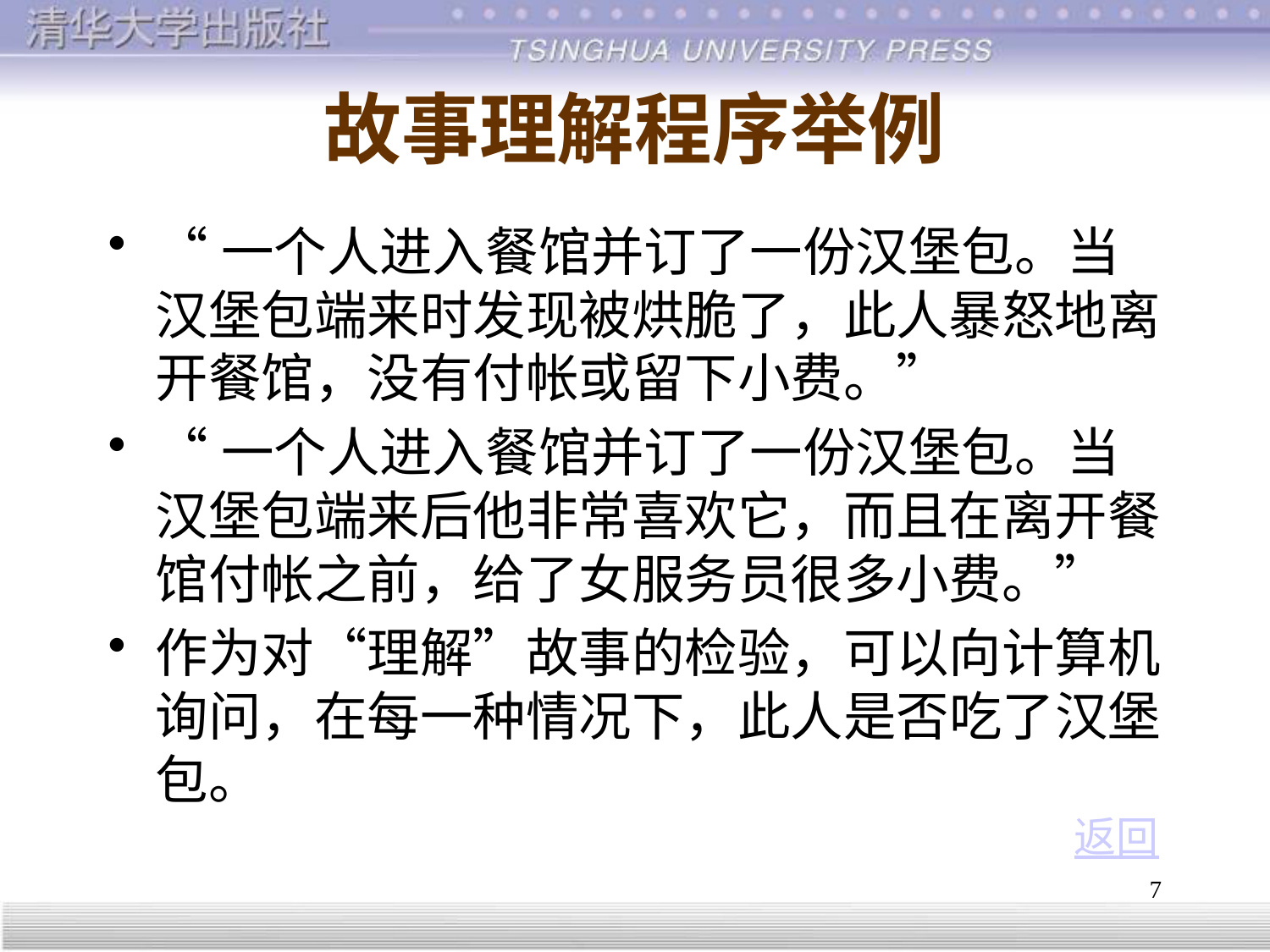

# 故事理解程序举例
“一个人进入餐馆并订了一份汉堡包。当汉堡包端来时发现被烘脆了，此人暴怒地离开餐馆，没有付帐或留下小费。”
“一个人进入餐馆并订了一份汉堡包。当汉堡包端来后他非常喜欢它，而且在离开餐馆付帐之前，给了女服务员很多小费。”
作为对“理解”故事的检验，可以向计算机询问，在每一种情况下，此人是否吃了汉堡包。
返回
7